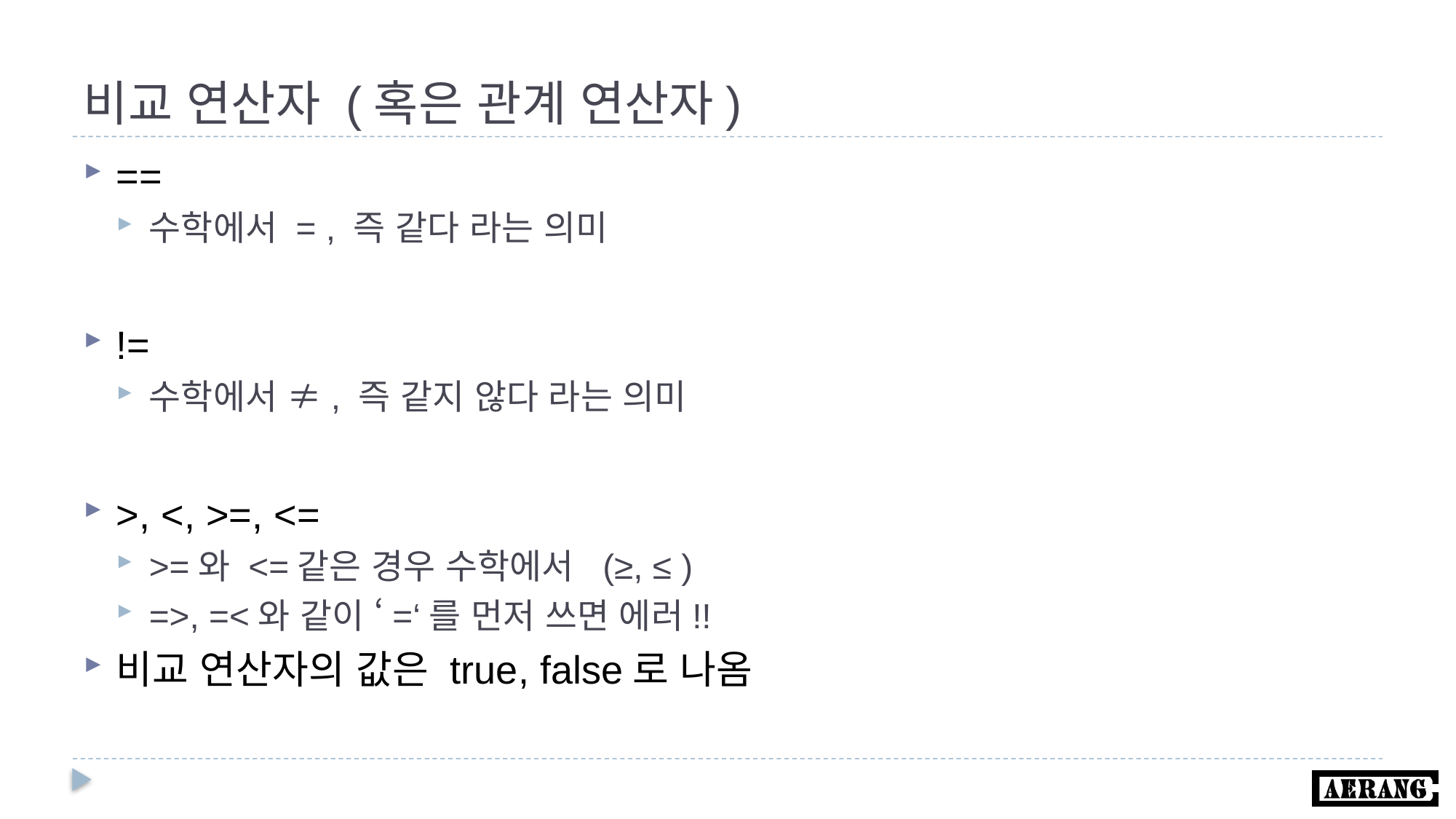

# 비교 연산자 (혹은 관계 연산자)
==
수학에서 = , 즉 같다 라는 의미

!=
수학에서 ≠, 즉 같지 않다 라는 의미

>, <, >=, <=
>=와 <=같은 경우 수학에서  (≥, ≤ )
=>, =<와 같이 ‘=‘를 먼저 쓰면 에러!!
비교 연산자의 값은 true, false로 나옴